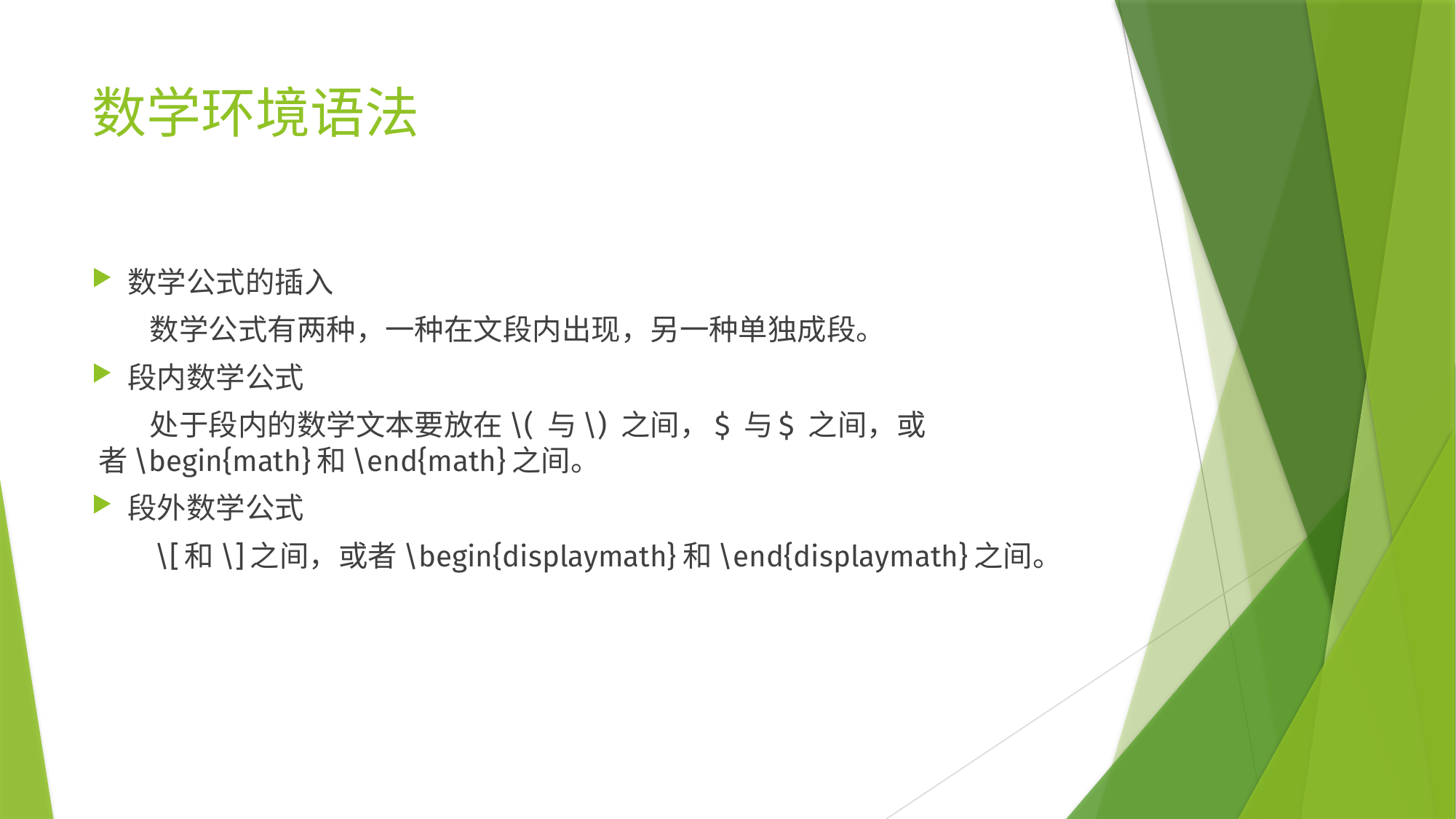

# 数学环境语法
数学公式的插入
        数学公式有两种，一种在文段内出现，另一种单独成段。
段内数学公式
        处于段内的数学文本要放在\( 与\) 之间，$ 与$ 之间，或                           者\begin{math}和\end{math}之间。
段外数学公式
        \[和\]之间，或者\begin{displaymath}和\end{displaymath}之间。